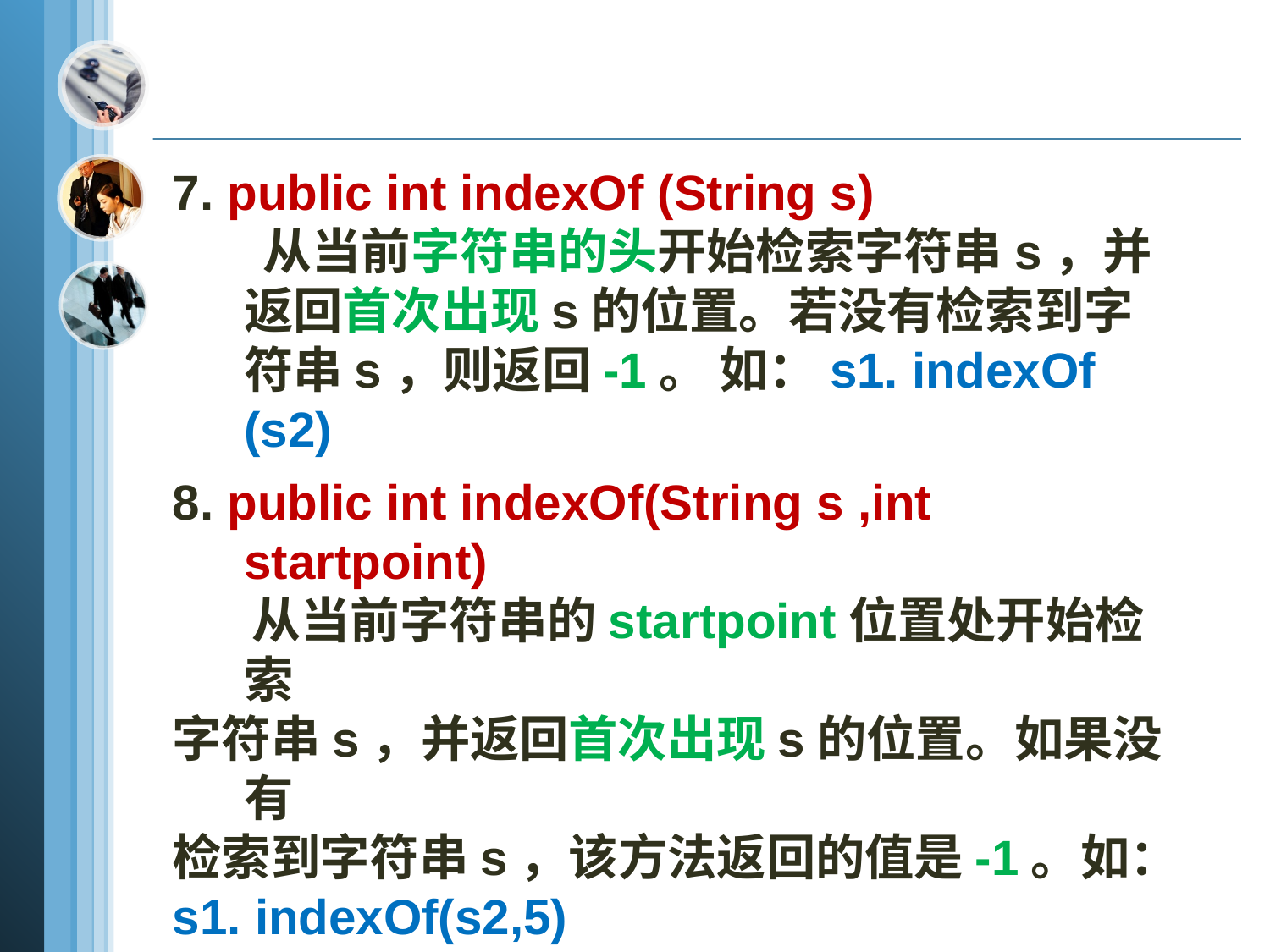

7. public int indexOf (String s)
       从当前字符串的头开始检索字符串s，并返回首次出现s的位置。若没有检索到字符串s，则返回-1。 如：s1. indexOf (s2)
8. public int indexOf(String s ,int startpoint)
      从当前字符串的startpoint位置处开始检索
字符串s，并返回首次出现s的位置。如果没有
检索到字符串s，该方法返回的值是-1。如：
s1. indexOf(s2,5)